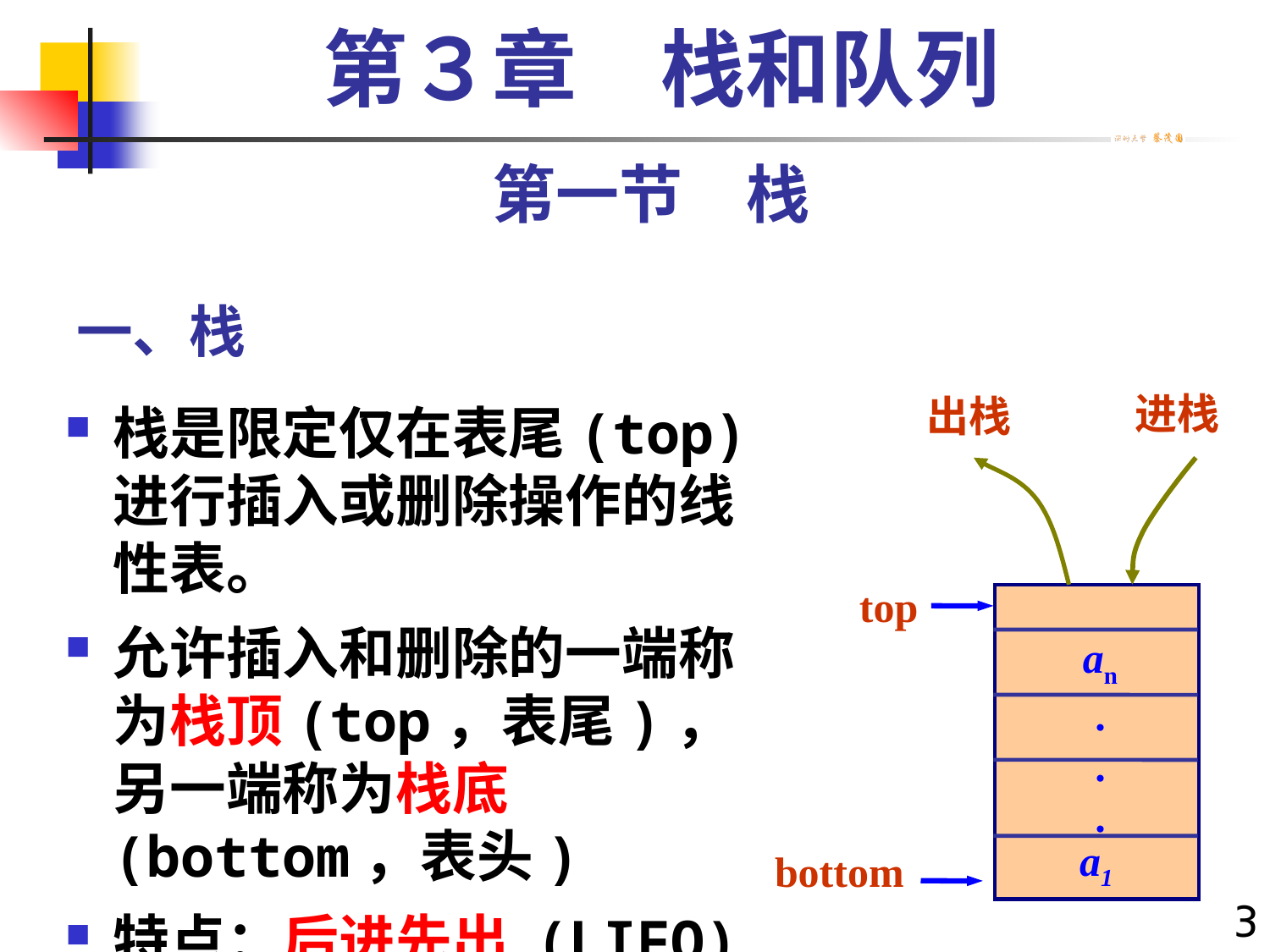

第３章　栈和队列
第一节　栈
# 一、栈
进栈
  出栈

top

an
.
.
.

a1

bottom

栈是限定仅在表尾(top)进行插入或删除操作的线性表。
允许插入和删除的一端称为栈顶(top，表尾)，另一端称为栈底(bottom，表头)
特点：后进先出 (LIFO)
3